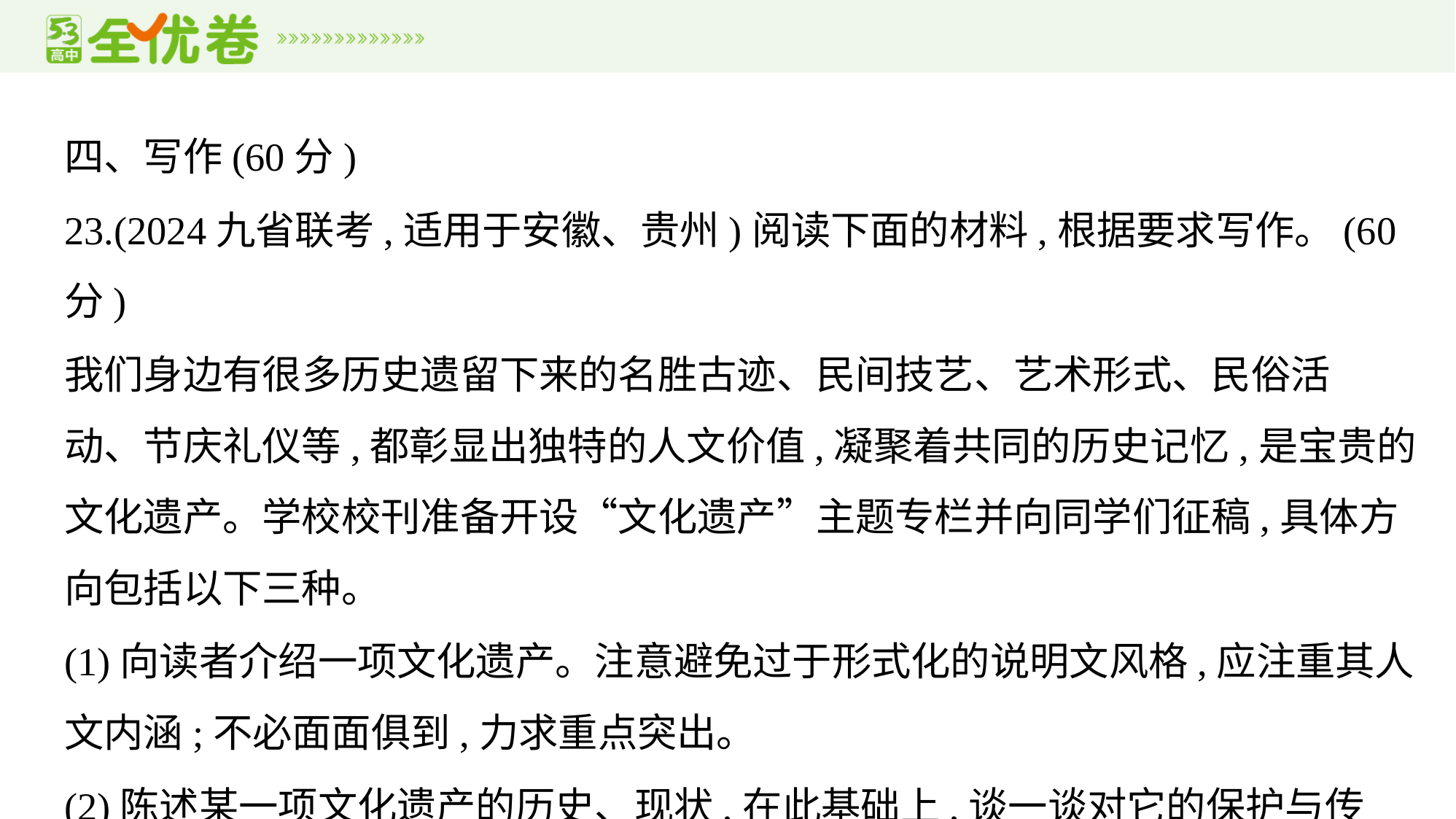

四、写作(60分)
23.(2024九省联考,适用于安徽、贵州)阅读下面的材料,根据要求写作。(60分)
我们身边有很多历史遗留下来的名胜古迹、民间技艺、艺术形式、民俗活
动、节庆礼仪等,都彰显出独特的人文价值,凝聚着共同的历史记忆,是宝贵的
文化遗产。学校校刊准备开设“文化遗产”主题专栏并向同学们征稿,具体方
向包括以下三种。
(1)向读者介绍一项文化遗产。注意避免过于形式化的说明文风格,应注重其人
文内涵;不必面面俱到,力求重点突出。
(2)陈述某一项文化遗产的历史、现状,在此基础上,谈一谈对它的保护与传承。